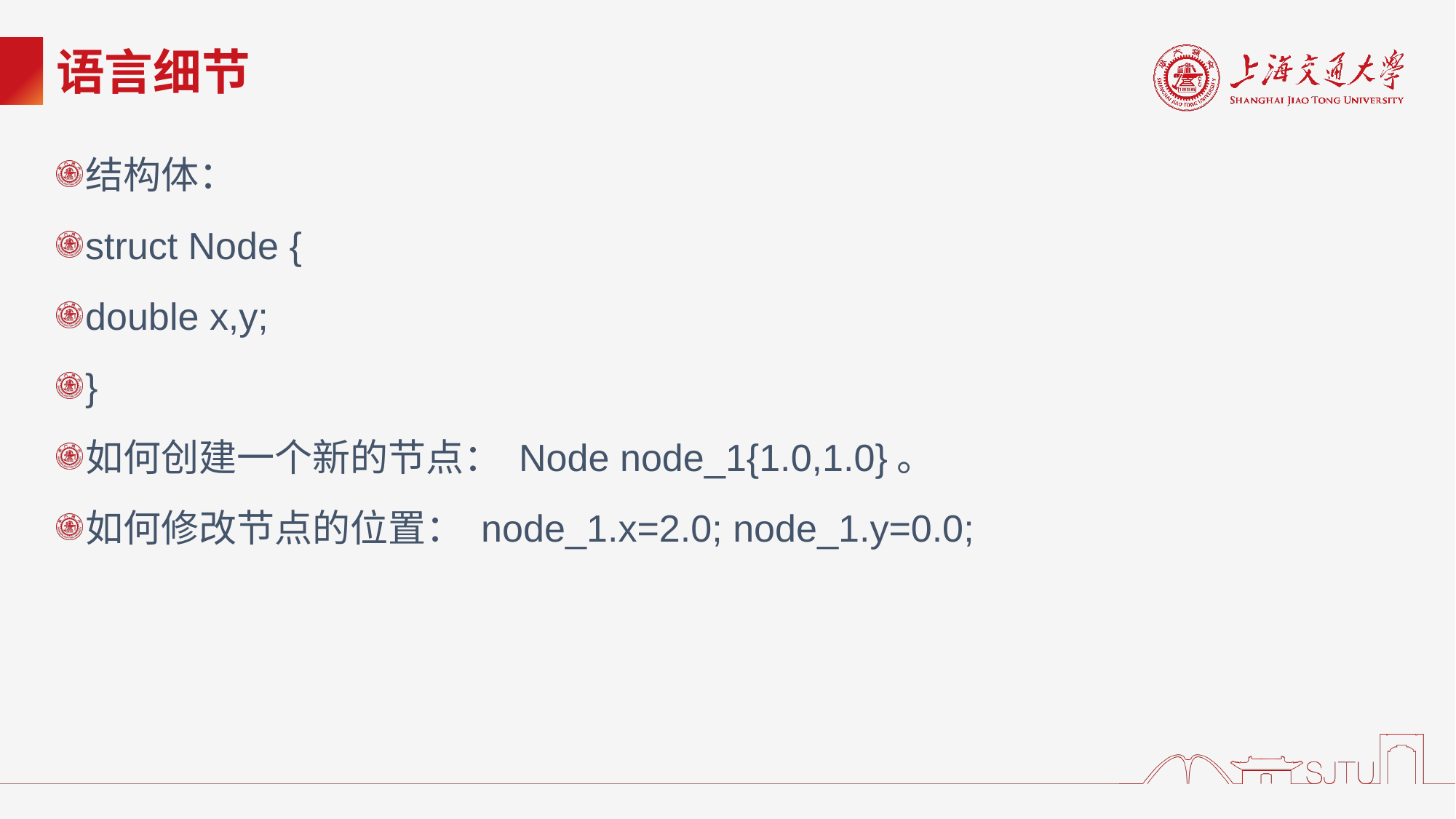

# 语言细节
结构体：
struct Node {
double x,y;
}
如何创建一个新的节点： Node node_1{1.0,1.0}。
如何修改节点的位置： node_1.x=2.0; node_1.y=0.0;